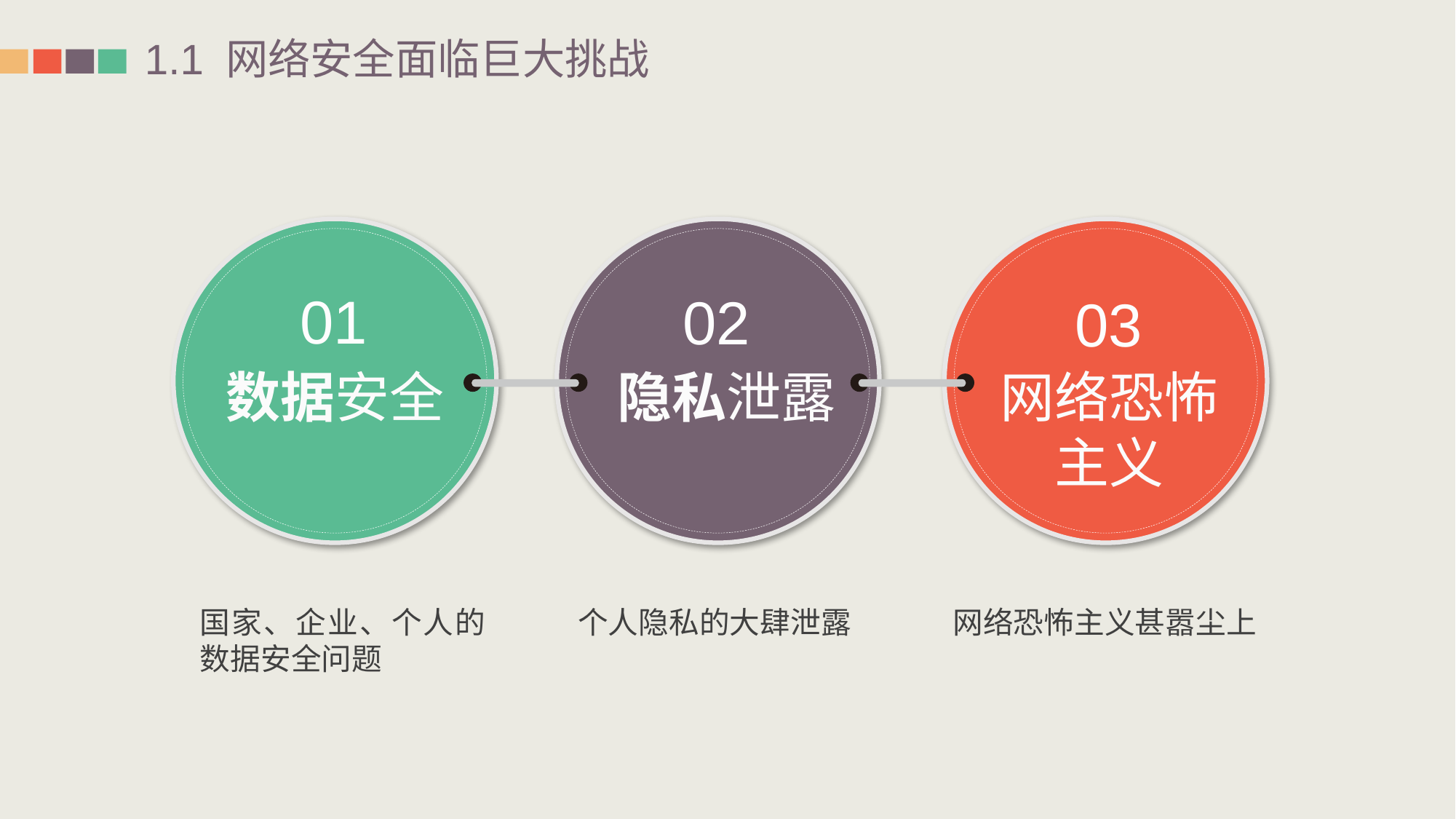

1.1 网络安全面临巨大挑战

02
隐私泄露

03
网络恐怖
主义

01
数据安全

个人隐私的大肆泄露
网络恐怖主义甚嚣尘上
国家、企业、个人的数据安全问题